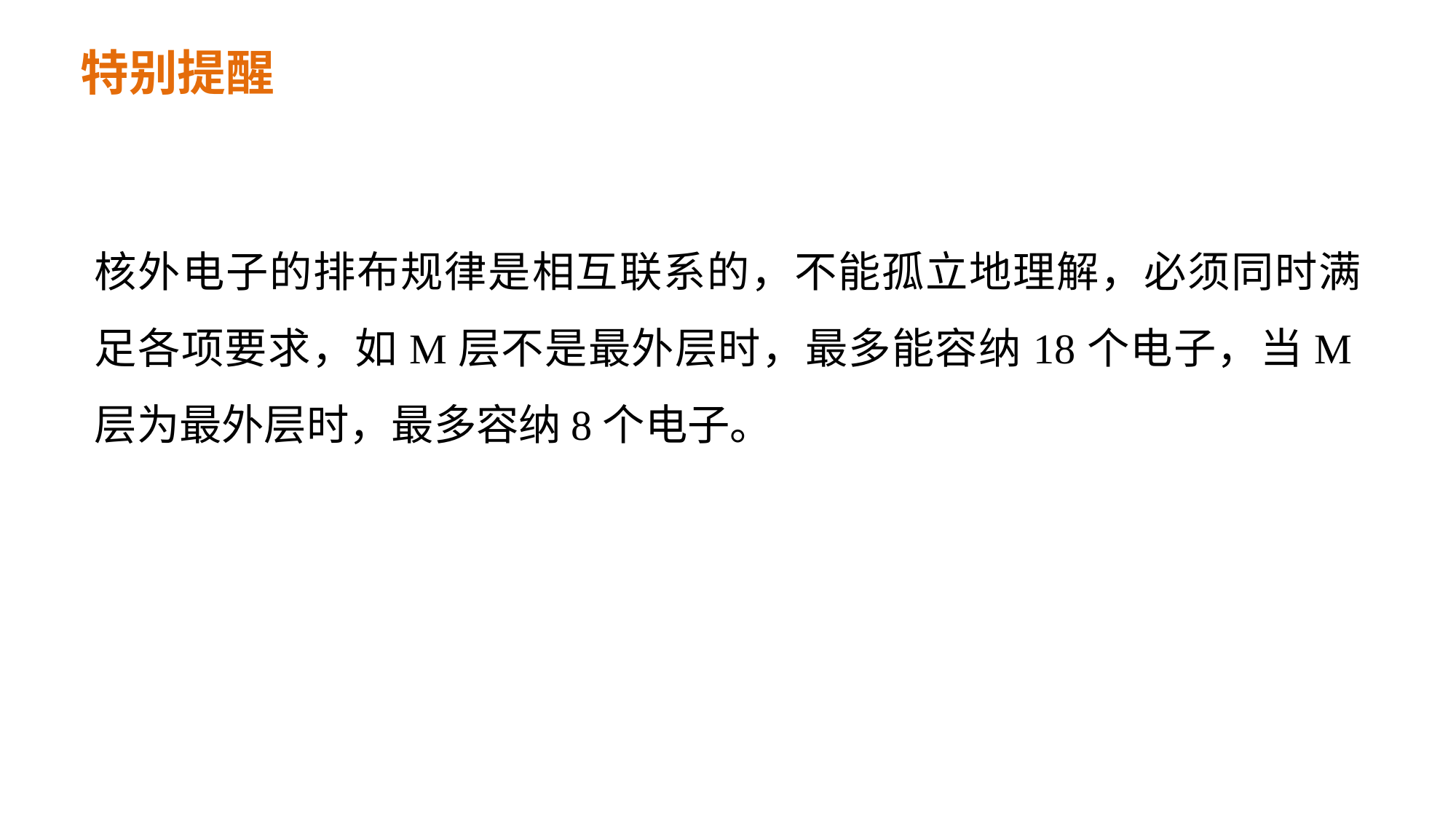

特别提醒
核外电子的排布规律是相互联系的，不能孤立地理解，必须同时满足各项要求，如M层不是最外层时，最多能容纳18个电子，当M层为最外层时，最多容纳8个电子。